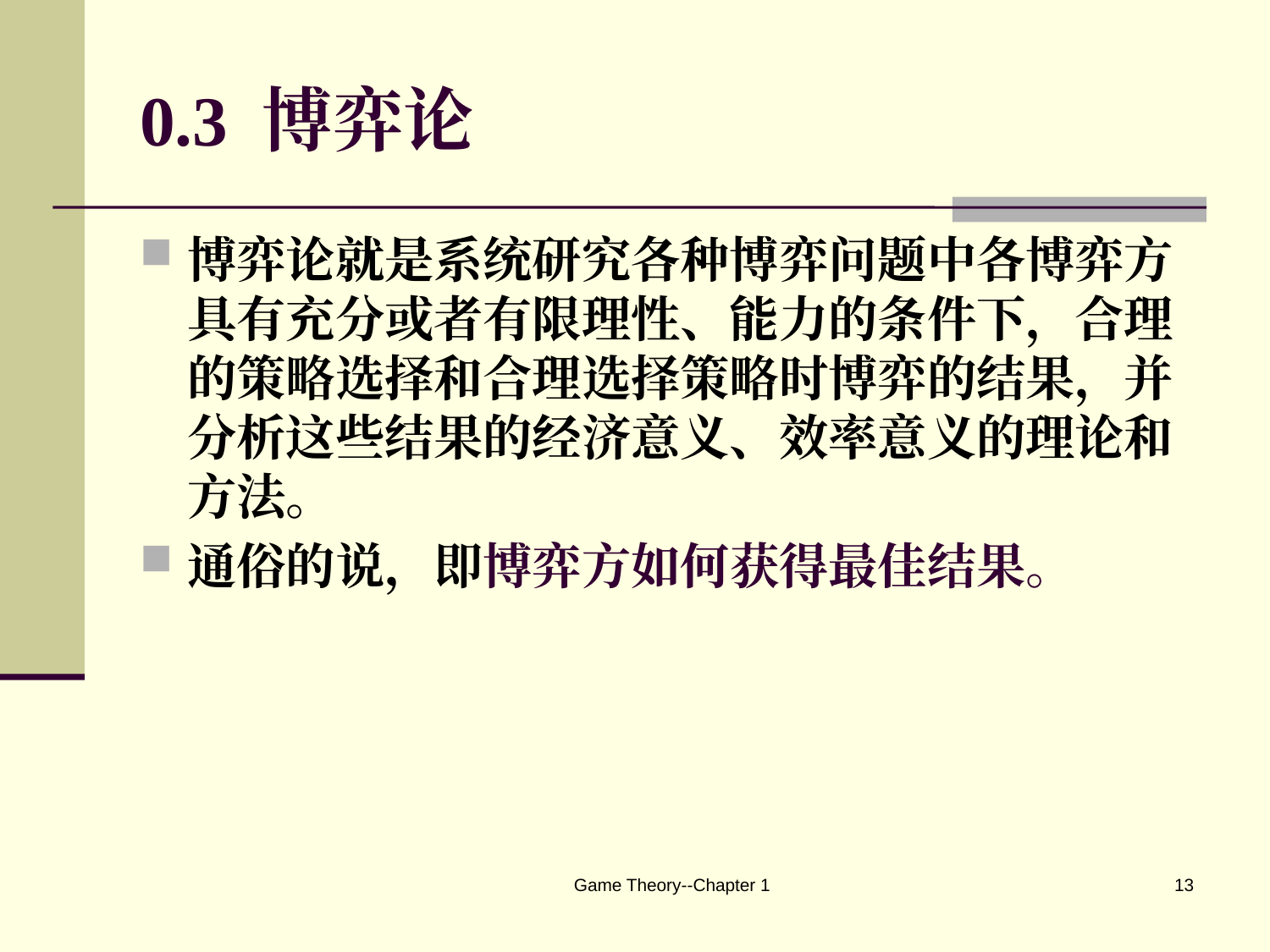

# 0.3 博弈论
博弈论就是系统研究各种博弈问题中各博弈方具有充分或者有限理性、能力的条件下，合理的策略选择和合理选择策略时博弈的结果，并分析这些结果的经济意义、效率意义的理论和方法。
通俗的说，即博弈方如何获得最佳结果。
Game Theory--Chapter 1
13